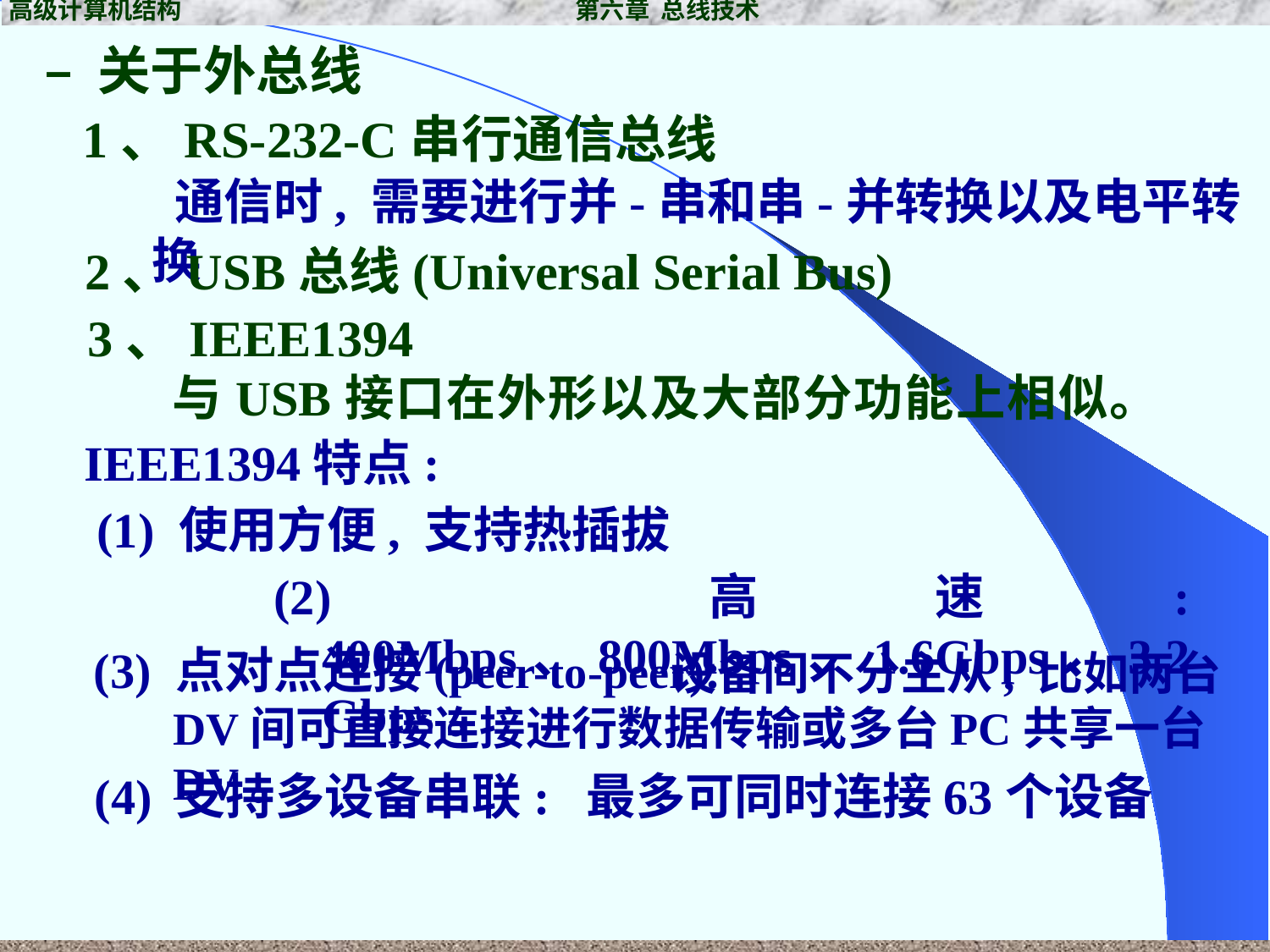

高级计算机结构                                                                     第六章  总线技术
– 关于外总线
1、RS-232-C串行通信总线
 通信时, 需要进行并-串和串-并转换以及电平转换
2、USB总线(Universal Serial Bus)
3、IEEE1394
      与USB接口在外形以及大部分功能上相似。
IEEE1394特点:
 (1) 使用方便, 支持热插拔
 (2) 高速: 400Mbps、800Mbps、1.6Gbps、3.2Gbps。
(3) 点对点连接(peer-to-peer):
                                               设备间不分主从, 比如两台DV间可直接连接进行数据传输或多台PC共享一台DV。
(4) 支持多设备串联:  最多可同时连接63个设备